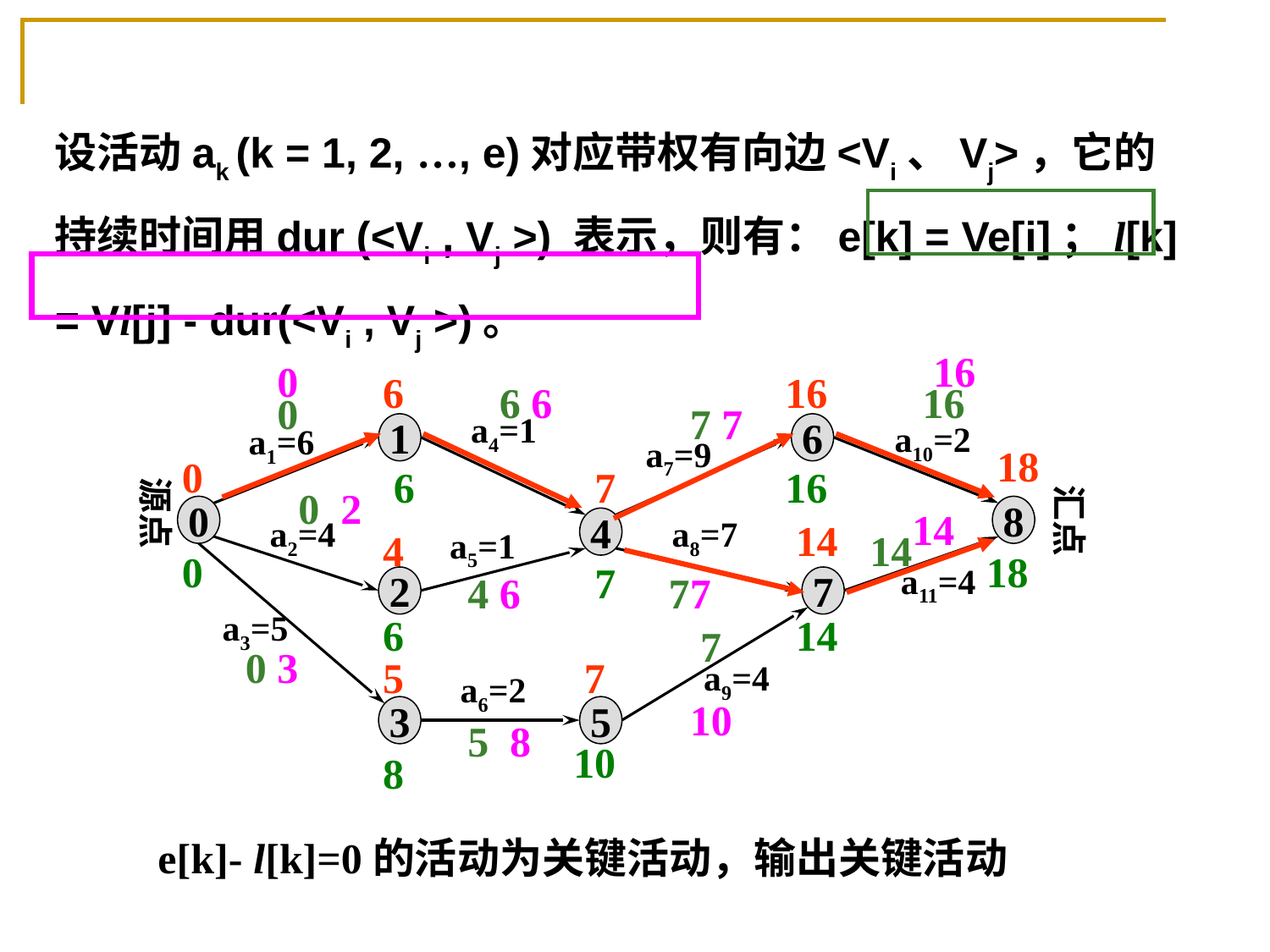

设活动ak (k = 1, 2, …, e)对应带权有向边<Vi、Vj>，它的持续时间用dur (<Vi , Vj >) 表示，则有：e[k] = Ve[i]；l[k] = Vl[j] - dur(<Vi , Vj >)。

16
0
6
16
a4=1
a10=2
a1=6
1
6
a7=9
源点
汇点
0
8
a2=4
a8=7
4
a5=1
a11=4
2
7
a3=5
a9=4
a6=2
3
5
18
0
6
7
16
14
4
0
18
7
6
14
5
7
10
8
6
6
16
0
7
7

0
2
14
14

4
6
7
7
7
0
3
10
5
8
e[k]- l[k]=0的活动为关键活动，输出关键活动